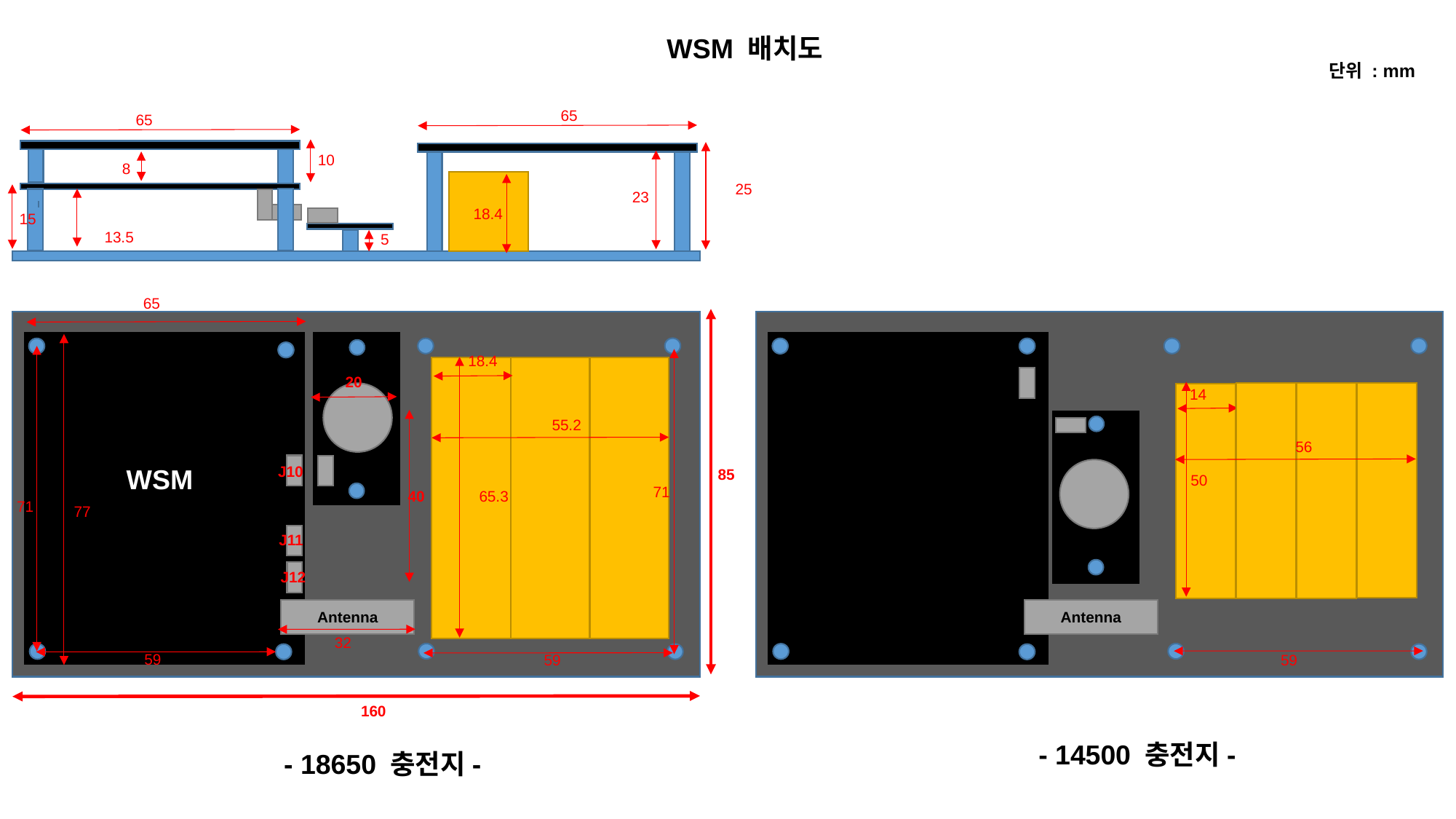

WSM 배치도
단위 : mm
65
65

10

8

25
23

18.4

15
13.5

5

65

18.4

20

14

55.2
55.2

56

WSM
J10

85
50

71
40
65.3

71
77
J11

J12

Antenna
Antenna
32

59
59
59
160
- 14500 충전지-
- 18650 충전지-